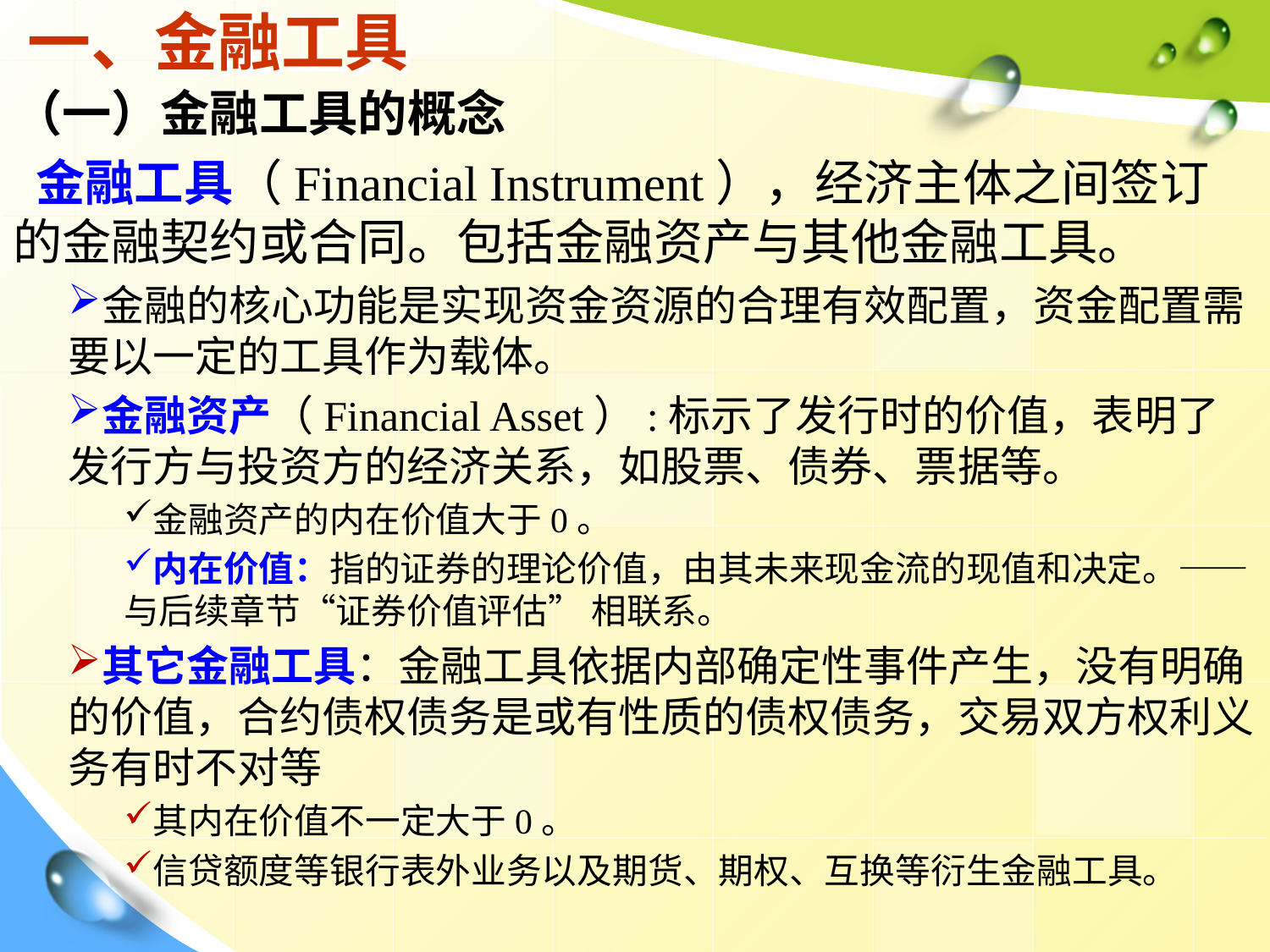

# 一、金融工具
（一）金融工具的概念
 金融工具（Financial Instrument），经济主体之间签订的金融契约或合同。包括金融资产与其他金融工具。
金融的核心功能是实现资金资源的合理有效配置，资金配置需要以一定的工具作为载体。
金融资产（Financial Asset）:标示了发行时的价值，表明了发行方与投资方的经济关系，如股票、债券、票据等。
金融资产的内在价值大于0。
内在价值：指的证券的理论价值，由其未来现金流的现值和决定。——与后续章节“证券价值评估” 相联系。
其它金融工具：金融工具依据内部确定性事件产生，没有明确的价值，合约债权债务是或有性质的债权债务，交易双方权利义务有时不对等
其内在价值不一定大于0。
信贷额度等银行表外业务以及期货、期权、互换等衍生金融工具。